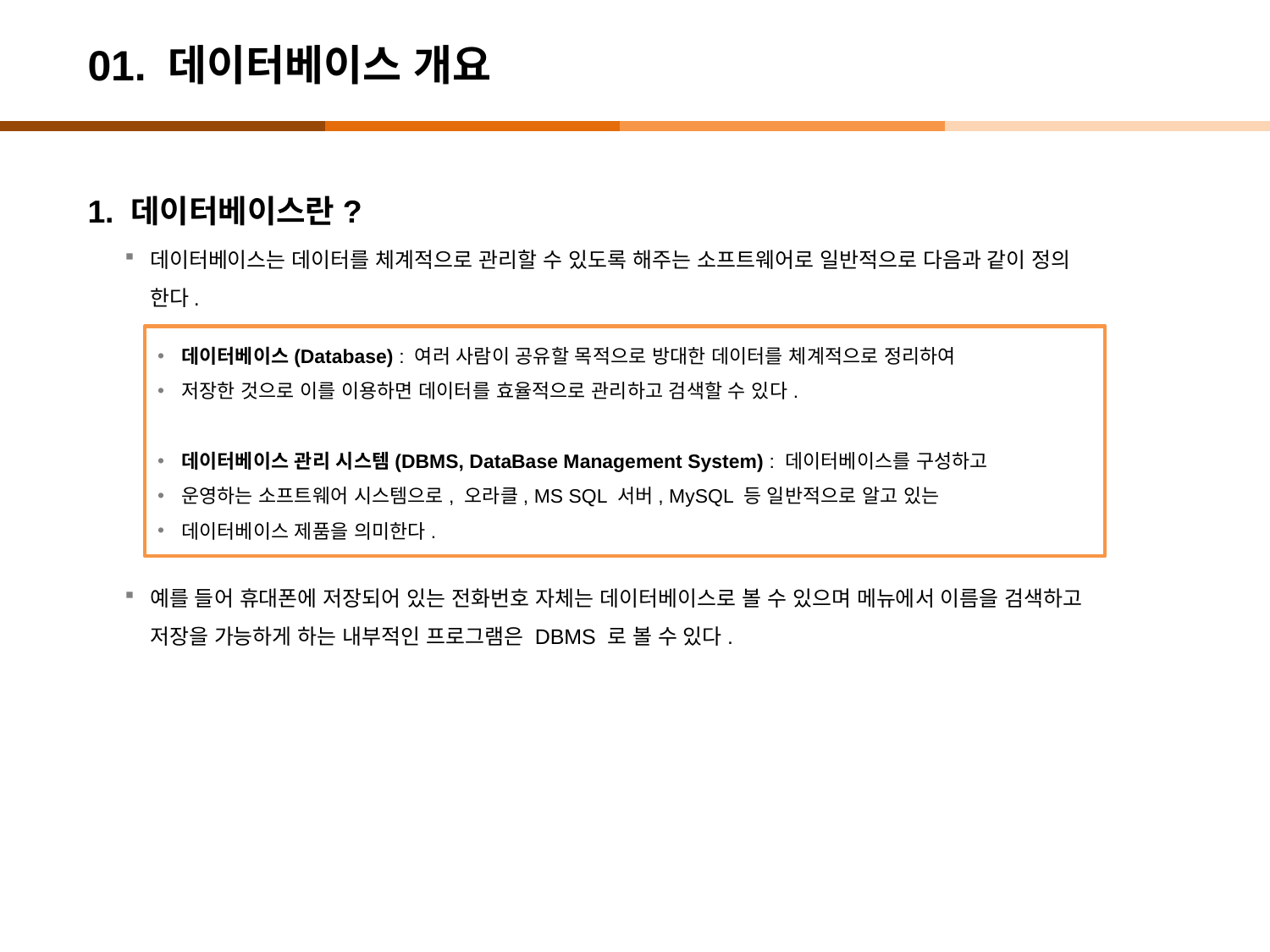

# 01. 데이터베이스 개요
1. 데이터베이스란?
데이터베이스는 데이터를 체계적으로 관리할 수 있도록 해주는 소프트웨어로 일반적으로 다음과 같이 정의 한다.

예를 들어 휴대폰에 저장되어 있는 전화번호 자체는 데이터베이스로 볼 수 있으며 메뉴에서 이름을 검색하고 저장을 가능하게 하는 내부적인 프로그램은 DBMS 로 볼 수 있다.

데이터베이스(Database) : 여러 사람이 공유할 목적으로 방대한 데이터를 체계적으로 정리하여
저장한 것으로 이를 이용하면 데이터를 효율적으로 관리하고 검색할 수 있다.

데이터베이스 관리 시스템(DBMS, DataBase Management System) : 데이터베이스를 구성하고
운영하는 소프트웨어 시스템으로, 오라클, MS SQL 서버, MySQL 등 일반적으로 알고 있는
데이터베이스 제품을 의미한다.